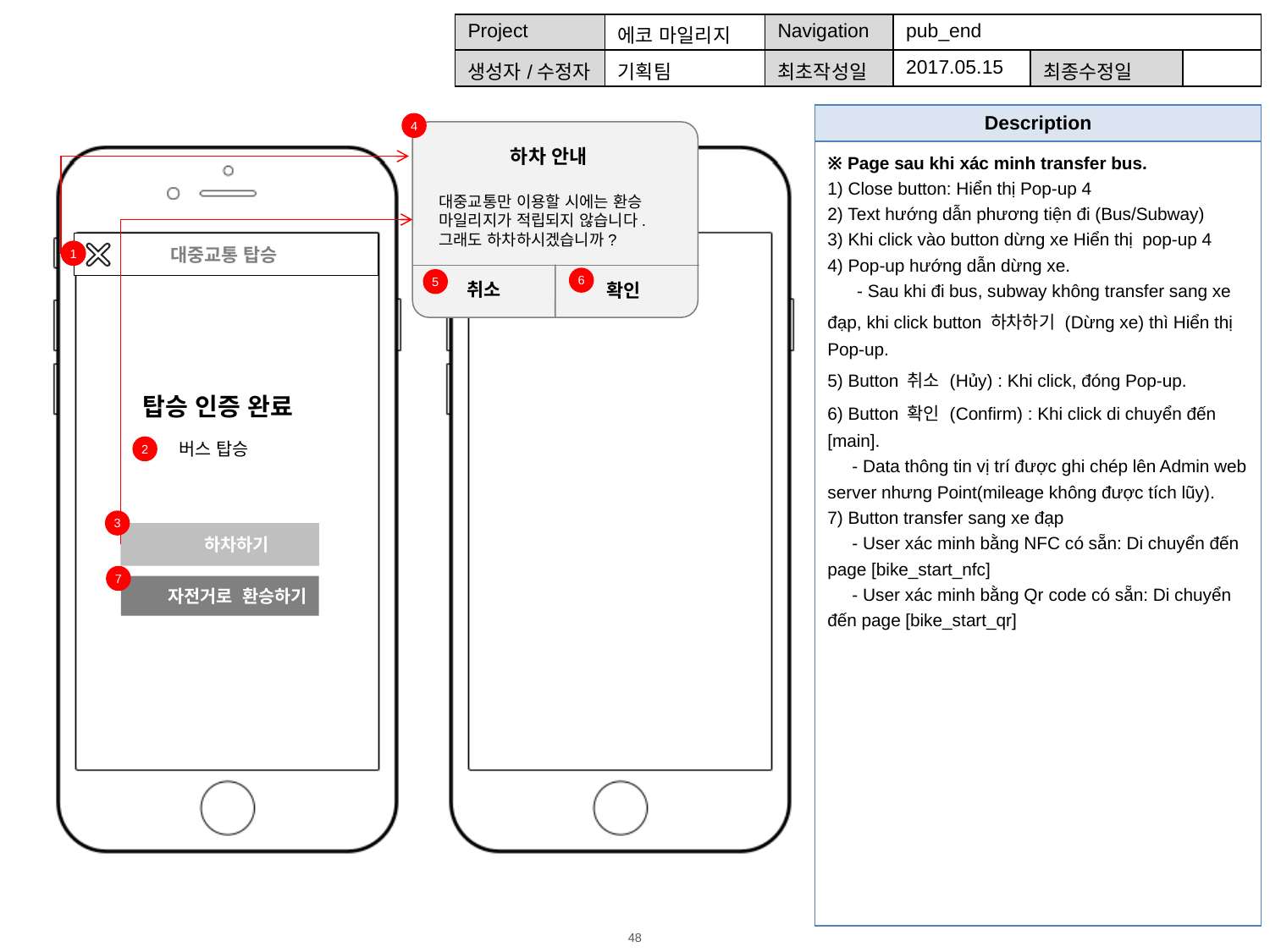

| Project | 에코 마일리지 | Navigation | pub\_end |  |  |
| --- | --- | --- | --- | --- | --- |
| 생성자/수정자 | 기획팀 | 최초작성일 | 2017.05.15 | 최종수정일 |  |
| Description |
| --- |
| ※ Page sau khi xác minh transfer bus. 1) Close button: Hiển thị Pop-up 4 2) Text hướng dẫn phương tiện đi (Bus/Subway) 3) Khi click vào button dừng xe Hiển thị pop-up 4 4) Pop-up hướng dẫn dừng xe. - Sau khi đi bus, subway không transfer sang xe đạp, khi click button 하차하기 (Dừng xe) thì Hiển thị Pop-up. 5) Button 취소 (Hủy) : Khi click, đóng Pop-up. 6) Button 확인 (Confirm) : Khi click di chuyển đến [main]. - Data thông tin vị trí được ghi chép lên Admin web server nhưng Point(mileage không được tích lũy). 7) Button transfer sang xe đạp - User xác minh bằng NFC có sẵn: Di chuyển đến page [bike\_start\_nfc] - User xác minh bằng Qr code có sẵn: Di chuyển đến page [bike\_start\_qr] |
4

하차 안내
성공확률 50%
대중교통만 이용할 시에는 환승
마일리지가 적립되지 않습니다.
그래도 하차하시겠습니까?
                대중교통 탑승
1
1

6
5
취소
확인
환승 인증 완료
탑승 인증 완료
버스 탑승
2
3
      하차하기
7
   자전거로  환승하기